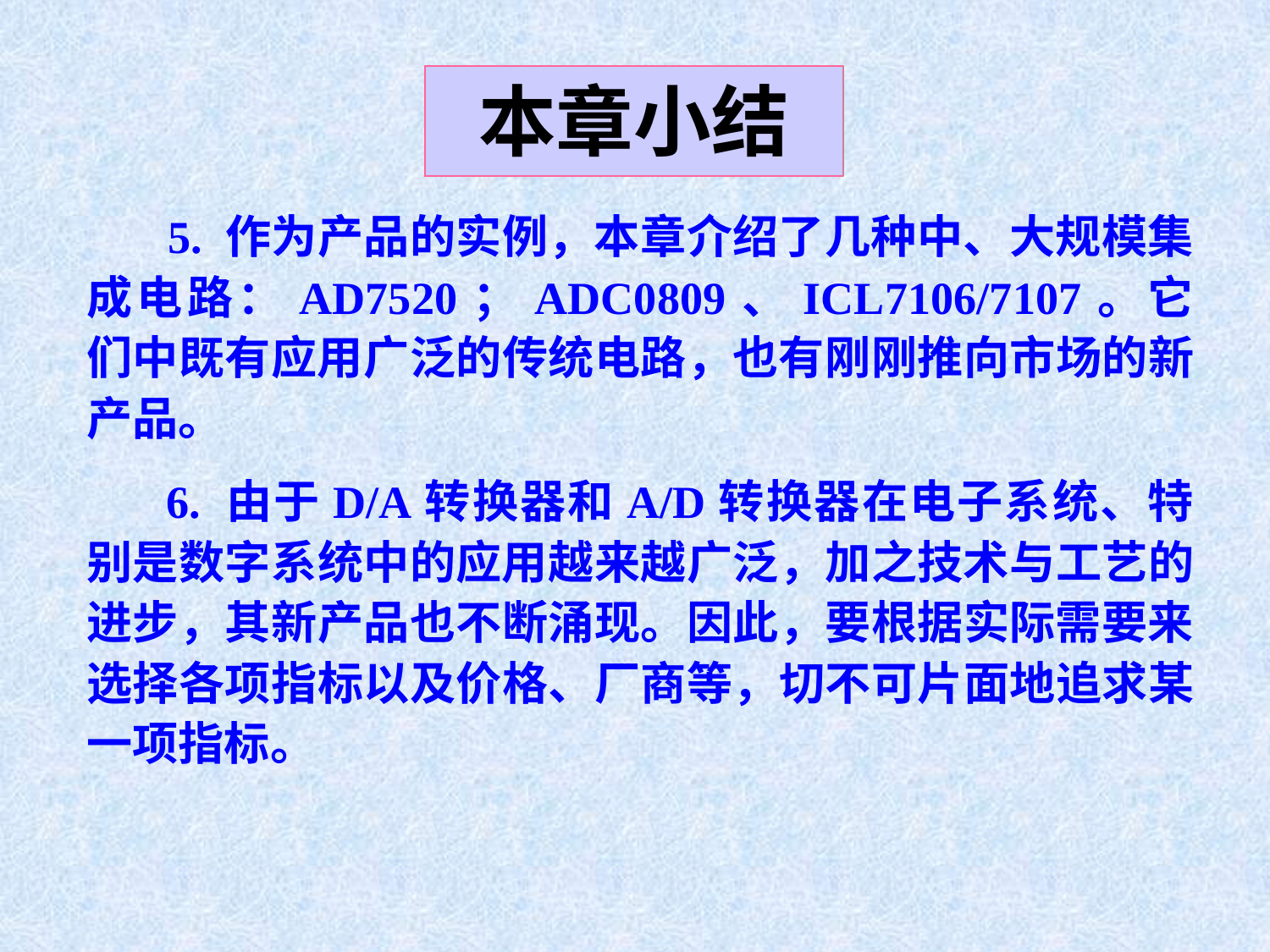

本章小结
       5. 作为产品的实例，本章介绍了几种中、大规模集成电路：AD7520；ADC0809、ICL7106/7107。它们中既有应用广泛的传统电路，也有刚刚推向市场的新产品。
      6. 由于D/A转换器和A/D转换器在电子系统、特别是数字系统中的应用越来越广泛，加之技术与工艺的进步，其新产品也不断涌现。因此，要根据实际需要来选择各项指标以及价格、厂商等，切不可片面地追求某一项指标。